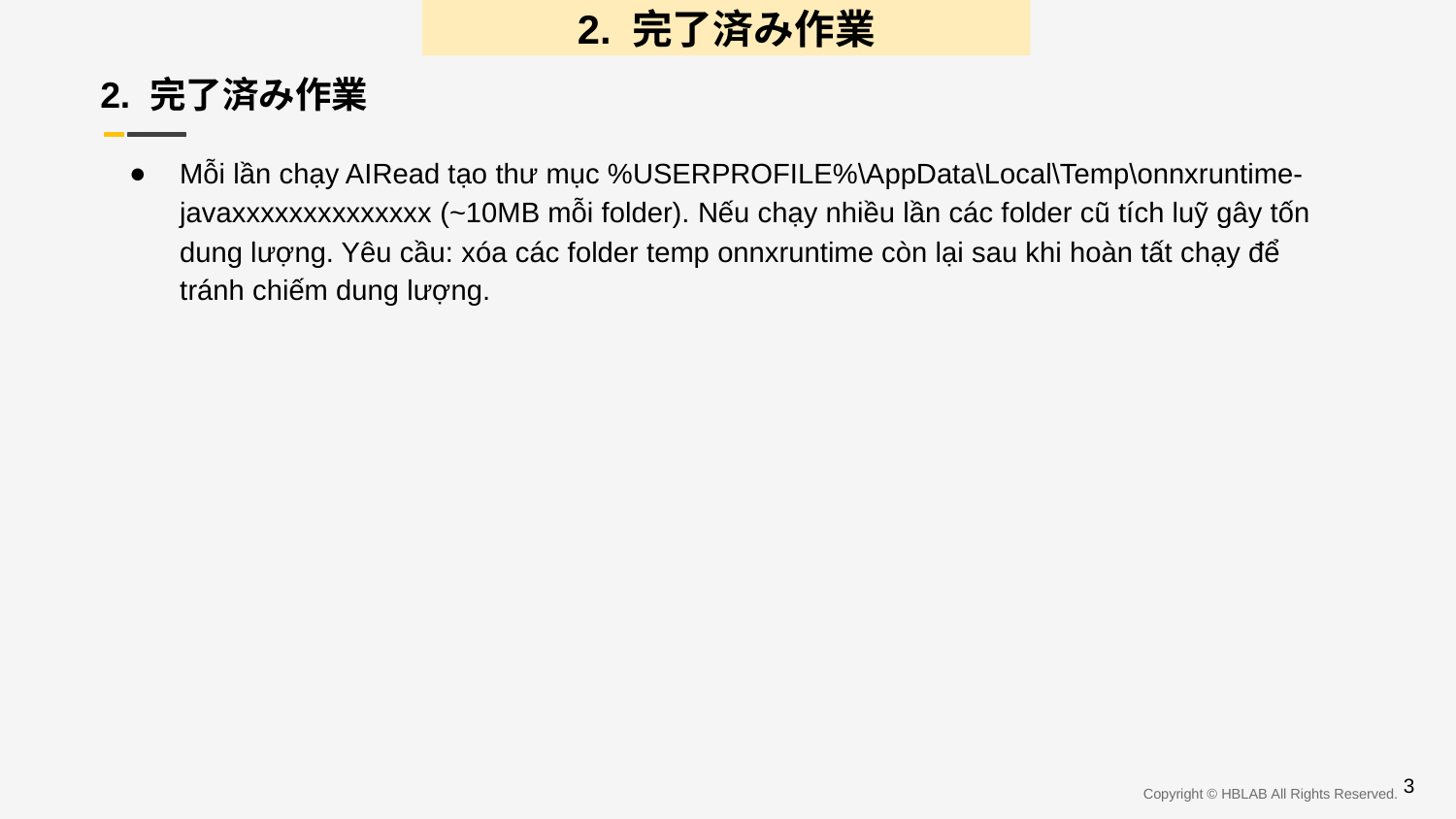

2. 完了済み作業
2. 完了済み作業
Mỗi lần chạy AIRead tạo thư mục %USERPROFILE%\AppData\Local\Temp\onnxruntime-javaxxxxxxxxxxxxxx (~10MB mỗi folder). Nếu chạy nhiều lần các folder cũ tích luỹ gây tốn dung lượng. Yêu cầu: xóa các folder temp onnxruntime còn lại sau khi hoàn tất chạy để tránh chiếm dung lượng.
3